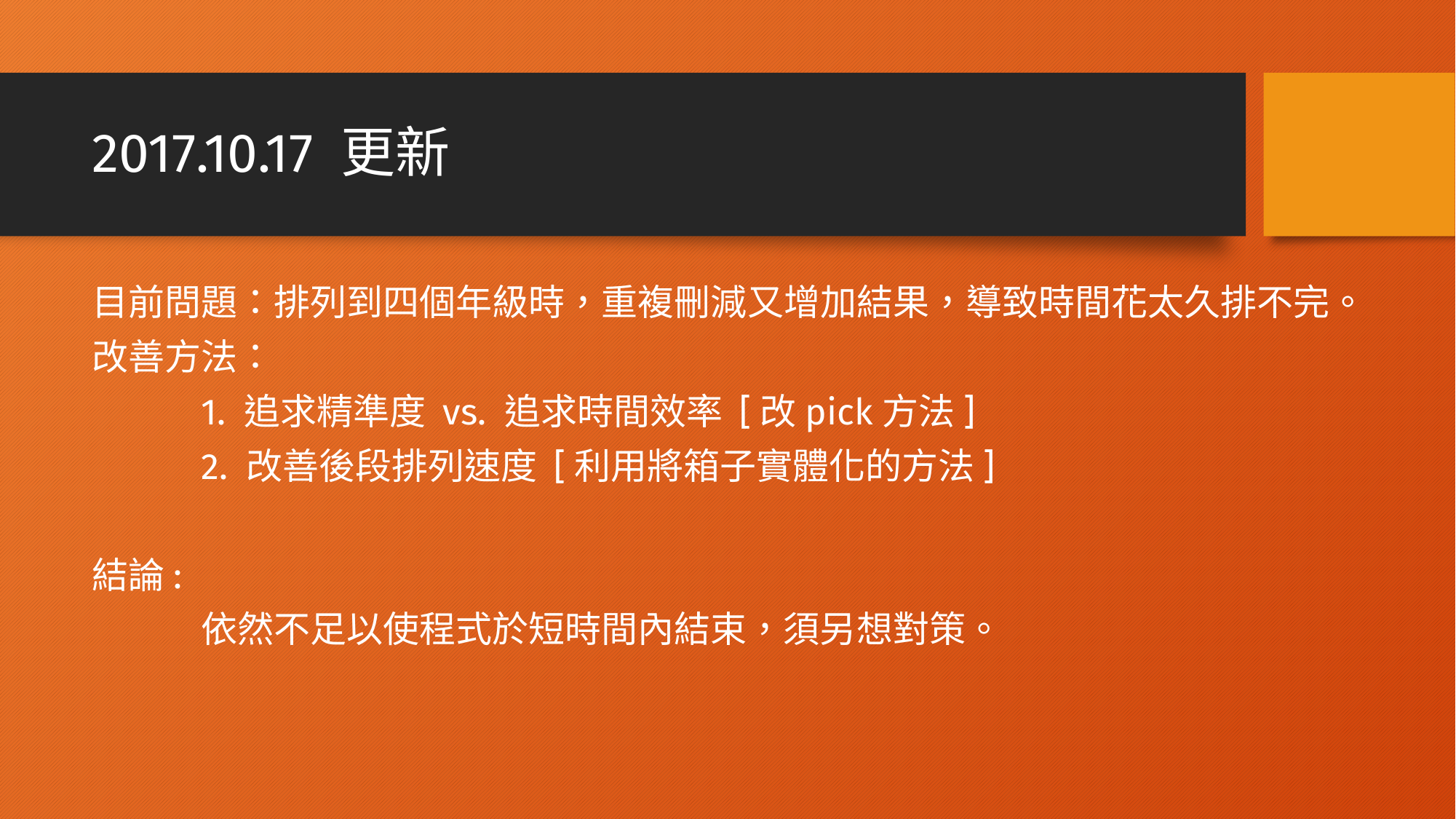

# 2017.10.17 更新
目前問題：排列到四個年級時，重複刪減又增加結果，導致時間花太久排不完。
改善方法：
	1. 追求精準度 vs. 追求時間效率 [改pick方法]
	2. 改善後段排列速度 [利用將箱子實體化的方法]

結論:
	依然不足以使程式於短時間內結束，須另想對策。